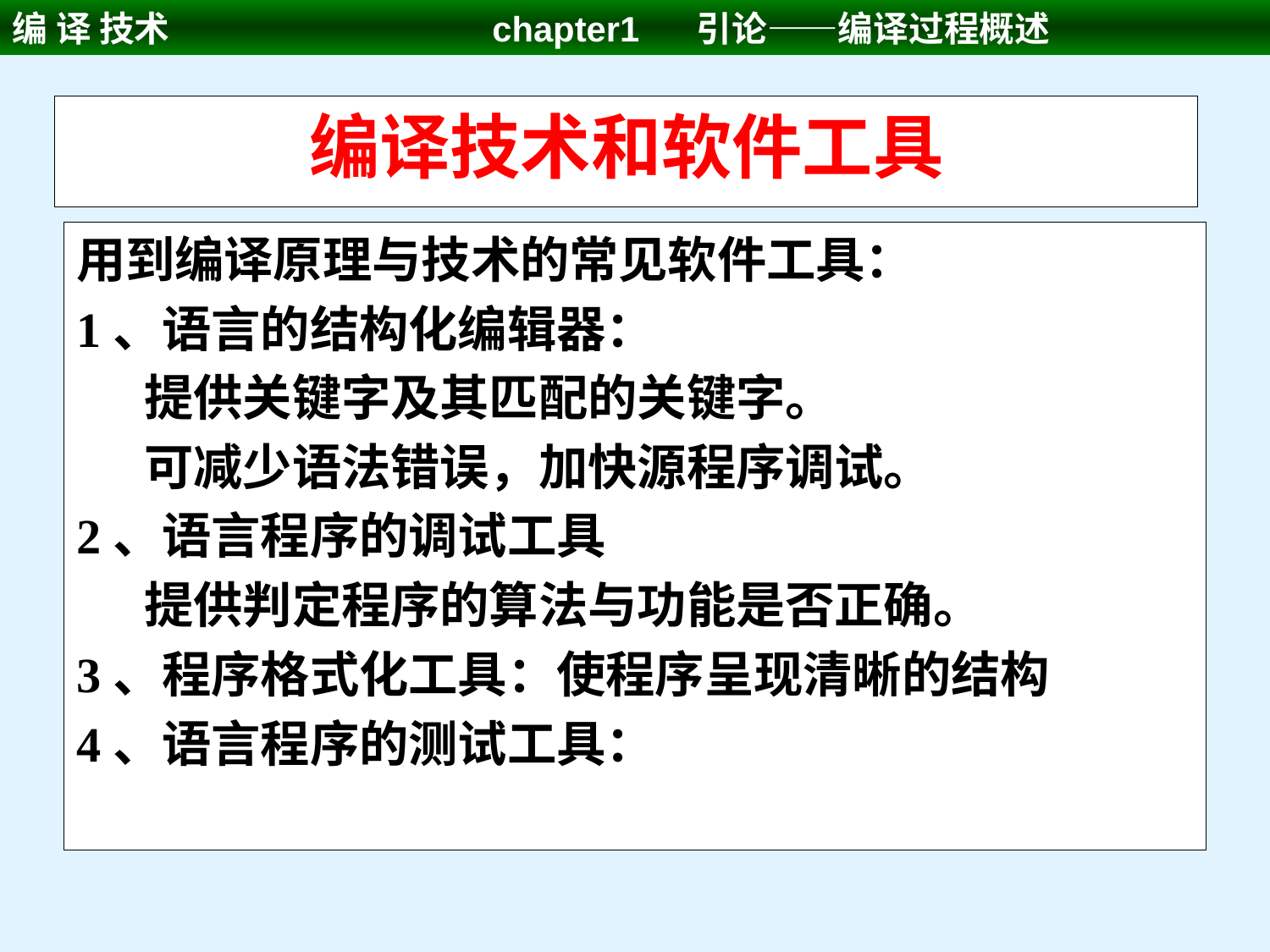

# 编译技术和软件工具
用到编译原理与技术的常见软件工具：
1、语言的结构化编辑器：
     提供关键字及其匹配的关键字。
     可减少语法错误，加快源程序调试。
2、语言程序的调试工具
     提供判定程序的算法与功能是否正确。
3、程序格式化工具：使程序呈现清晰的结构
4、语言程序的测试工具：